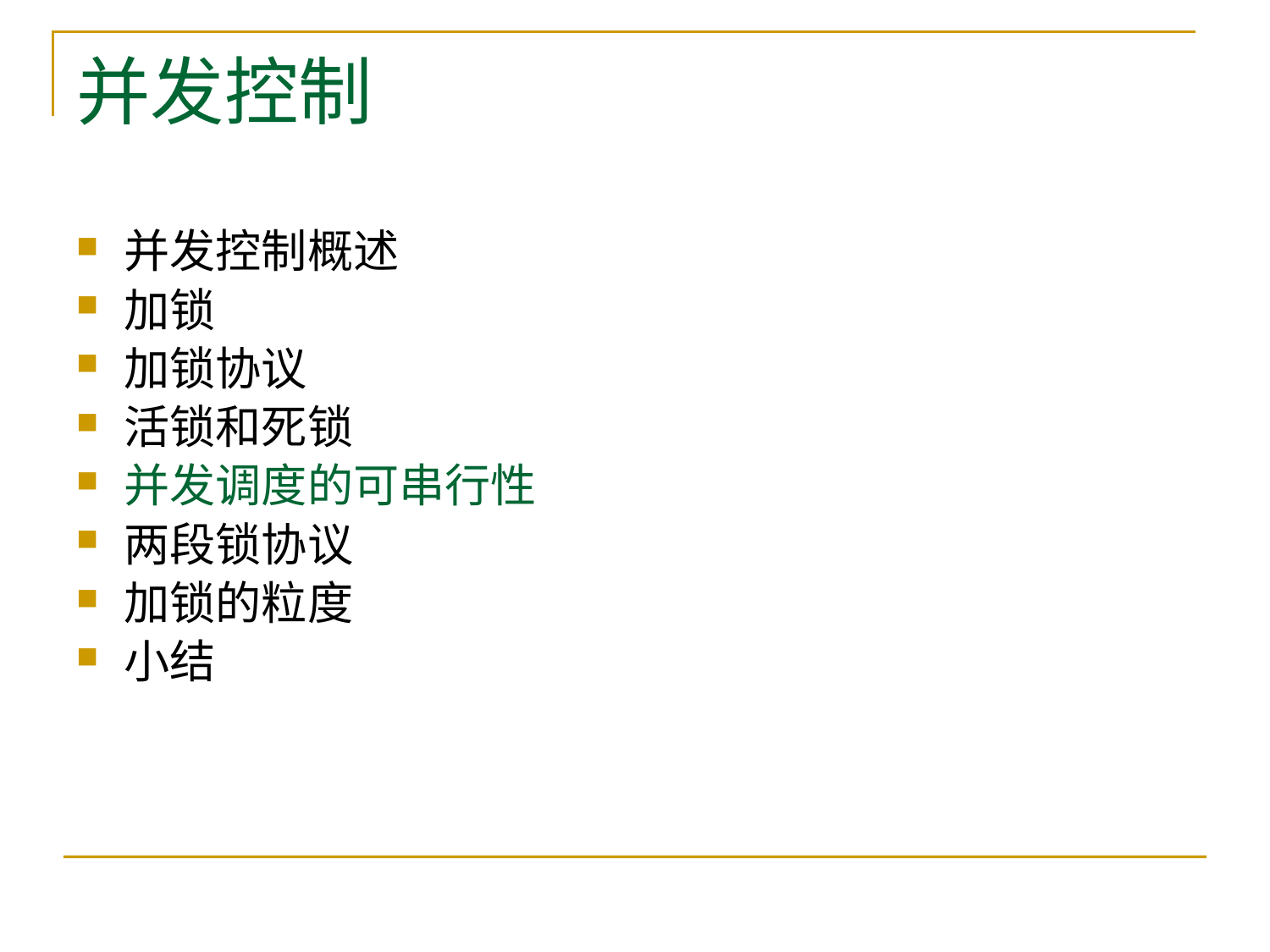

# 并发控制
并发控制概述
加锁
加锁协议
活锁和死锁
并发调度的可串行性
两段锁协议
加锁的粒度
小结